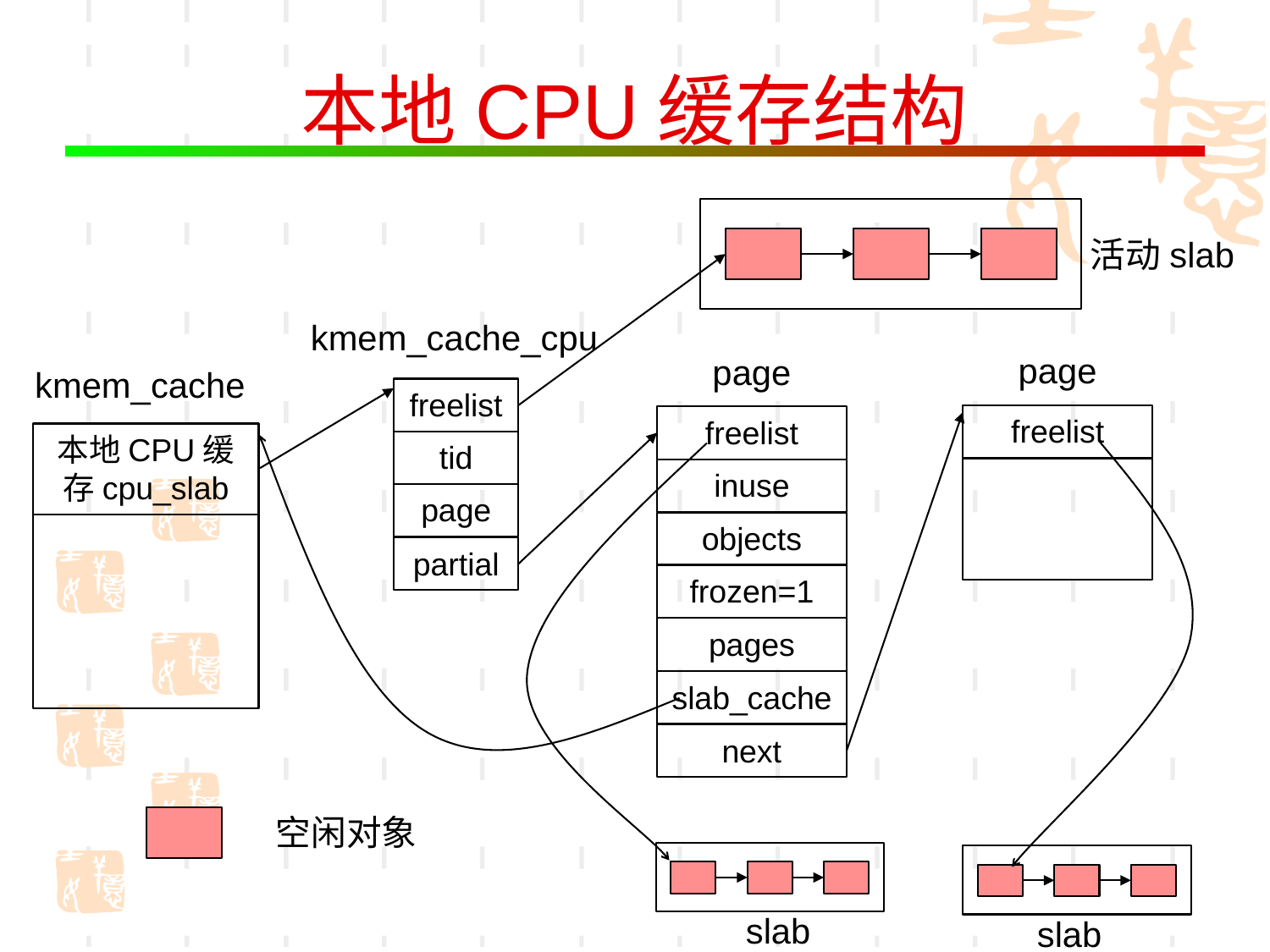

# 本地CPU缓存结构

活动slab

kmem_cache_cpu
page
page
kmem_cache
freelist
freelist
freelist
本地CPU缓存cpu_slab
tid

inuse
page
objects

partial
frozen=1
pages
slab_cache
next
空闲对象

slab
slab